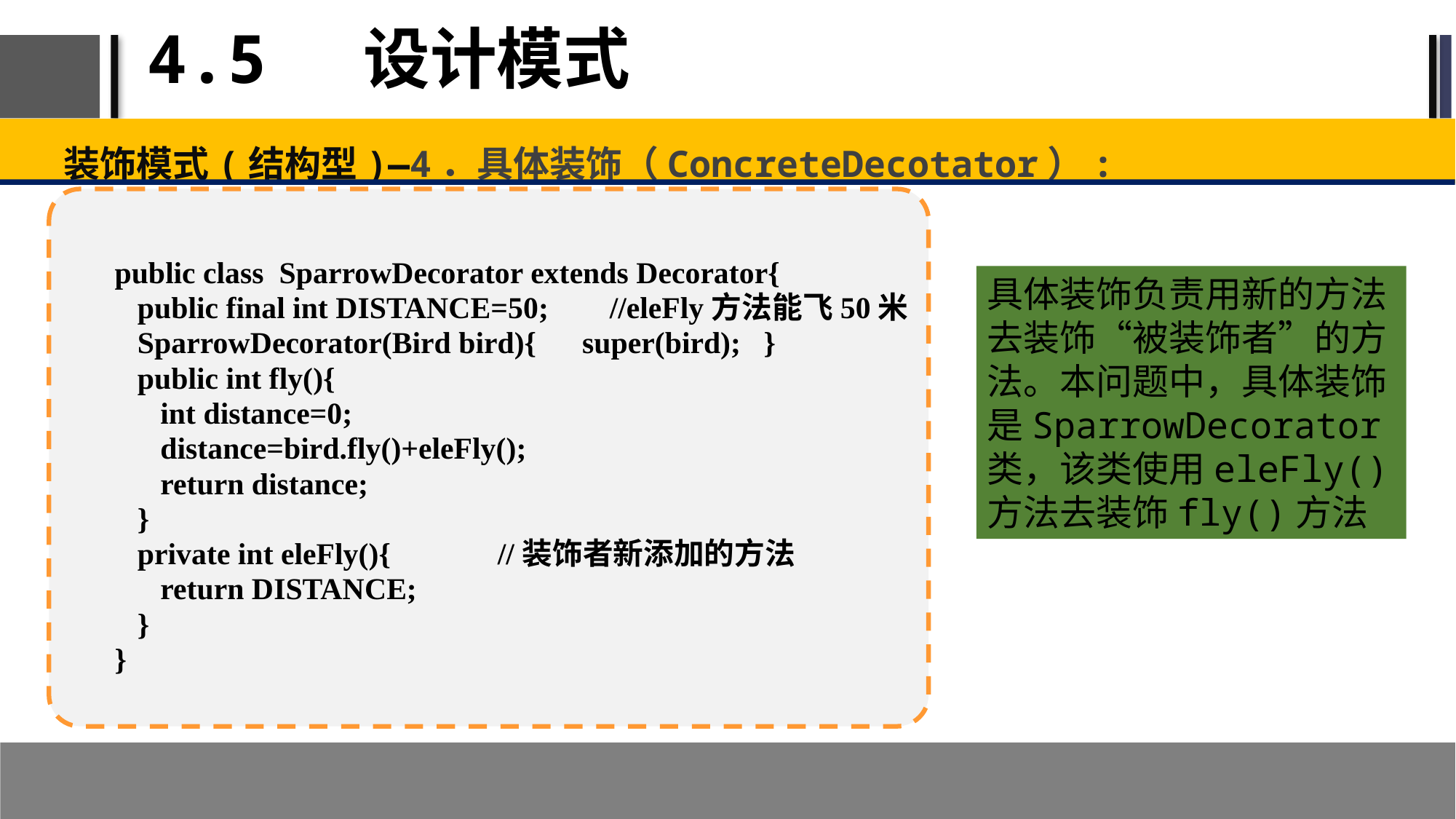

# 4.5  设计模式
装饰模式(结构型)—4．具体装饰（ConcreteDecotator）: SparrowDecorator.java

public class  SparrowDecorator extends Decorator{
   public final int DISTANCE=50;        //eleFly方法能飞50米
   SparrowDecorator(Bird bird){      super(bird);   }
   public int fly(){
      int distance=0;
      distance=bird.fly()+eleFly();
      return distance;
   }
   private int eleFly(){              //装饰者新添加的方法
      return DISTANCE;
   }
}
具体装饰负责用新的方法去装饰“被装饰者”的方法。本问题中，具体装饰是SparrowDecorator类，该类使用eleFly()方法去装饰fly()方法